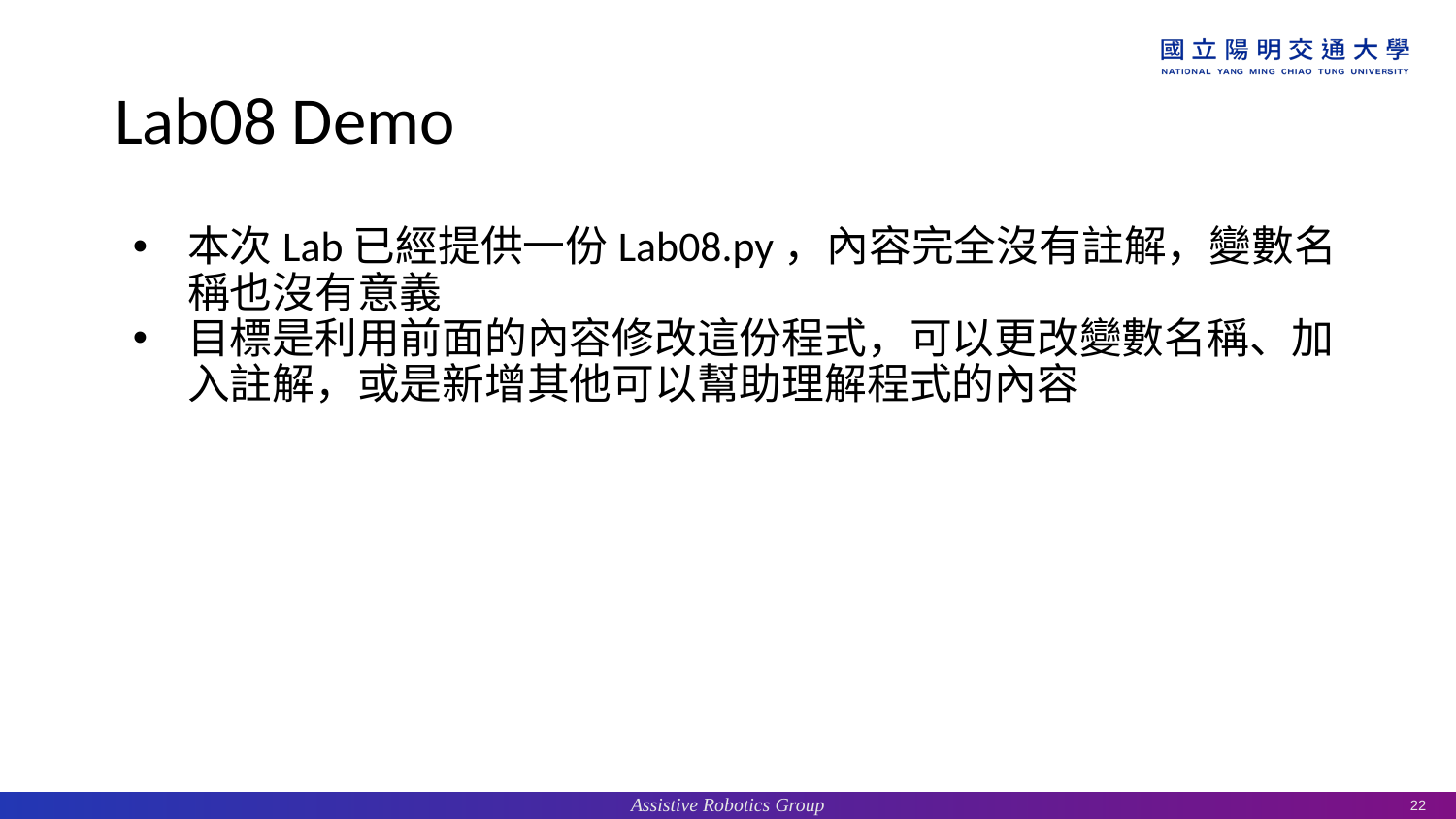

# Lab08 Demo
本次Lab已經提供一份Lab08.py，內容完全沒有註解，變數名稱也沒有意義
目標是利用前面的內容修改這份程式，可以更改變數名稱、加入註解，或是新增其他可以幫助理解程式的內容